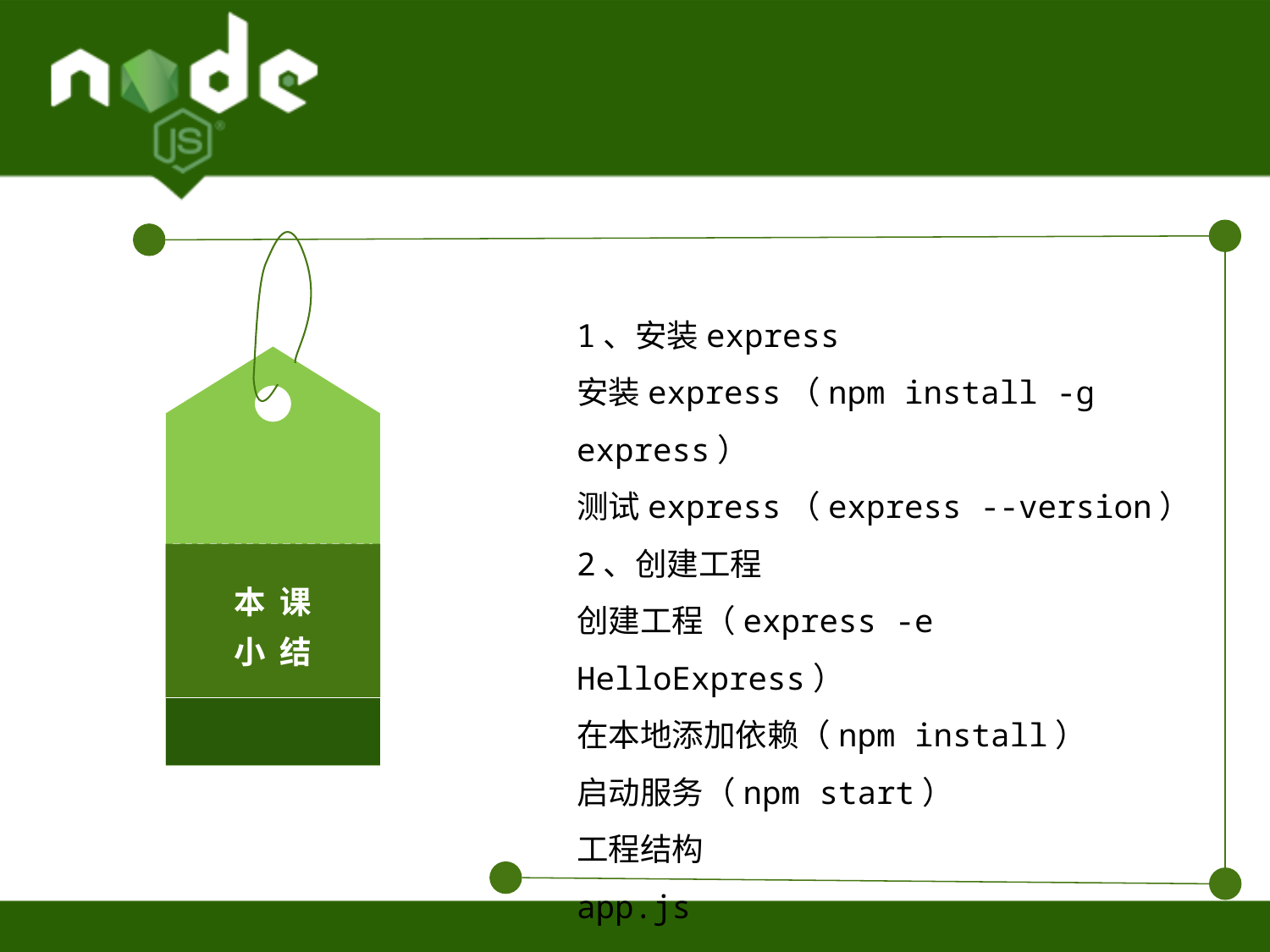

本  课
小  结

1、安装express
安装express（npm install -g express）
测试express（express --version）
2、创建工程
创建工程（express -e HelloExpress）
在本地添加依赖（npm install）
启动服务（npm start）
工程结构
app.js